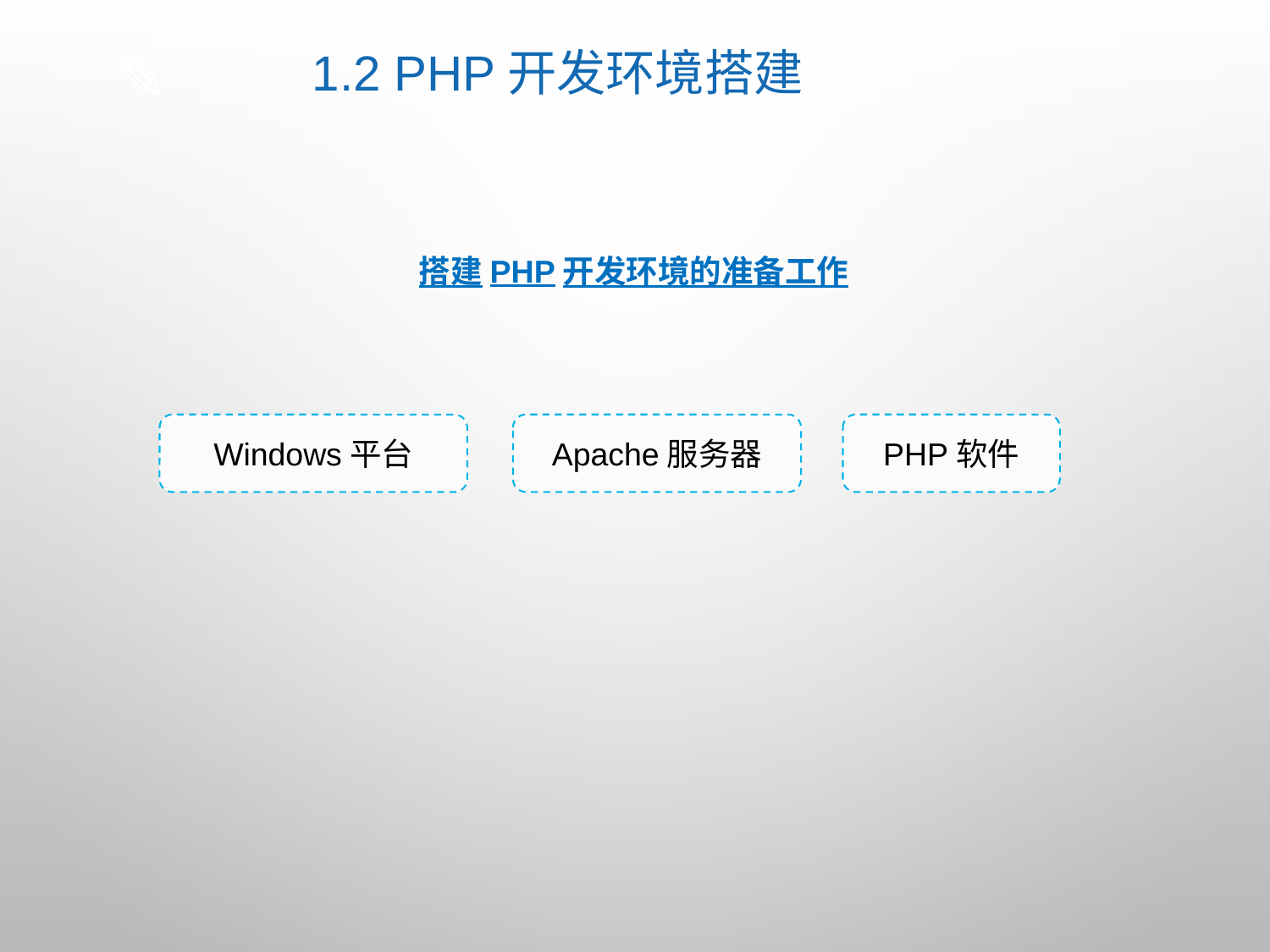

# 1.2 PHP开发环境搭建
搭建PHP开发环境的准备工作
Windows平台
Apache服务器
PHP软件